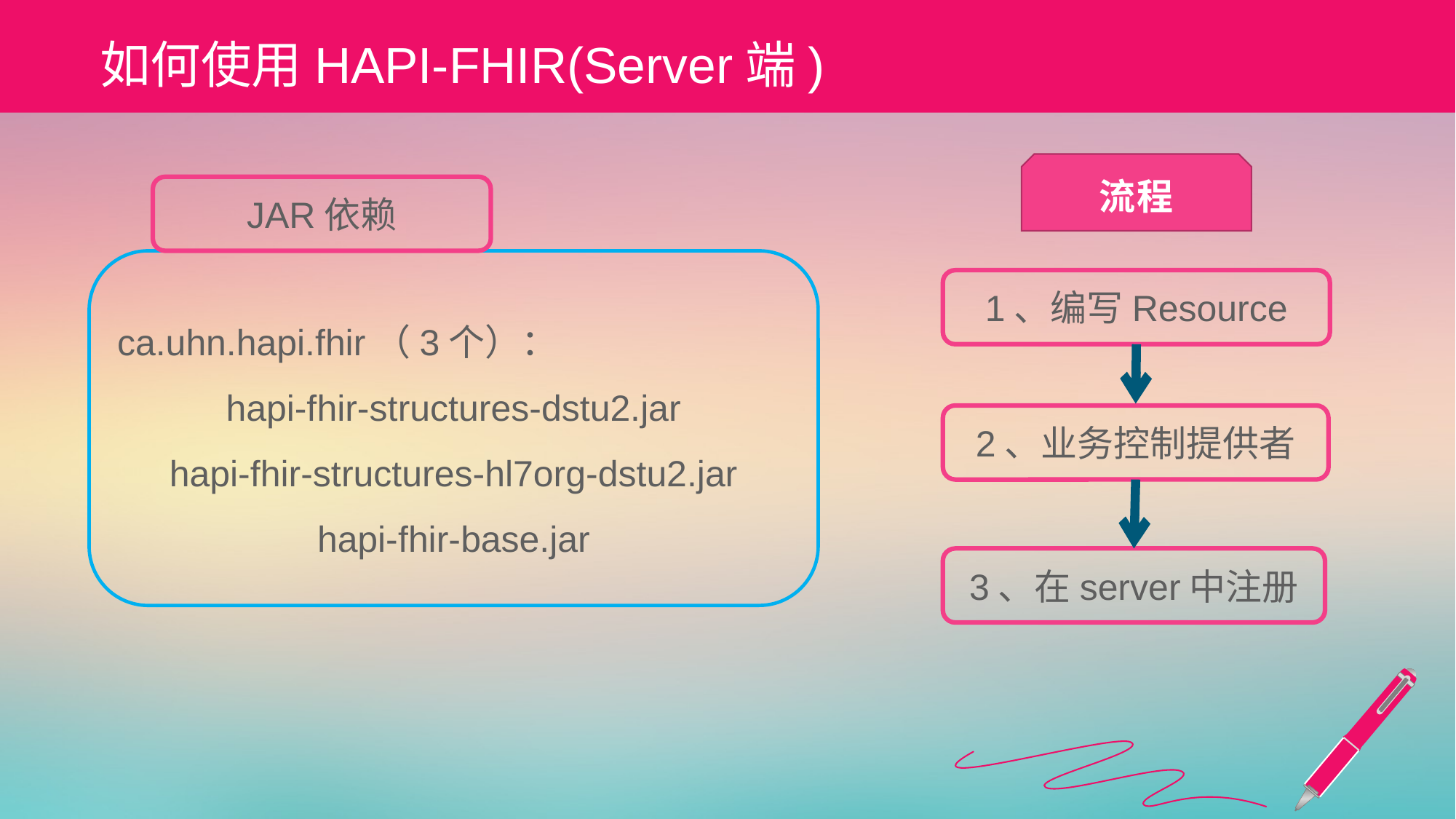

# 如何使用HAPI-FHIR(Server端)
流程
JAR依赖
ca.uhn.hapi.fhir（3个）：
hapi-fhir-structures-dstu2.jar
hapi-fhir-structures-hl7org-dstu2.jar
hapi-fhir-base.jar
1、编写Resource
2、业务控制提供者
3、在server中注册